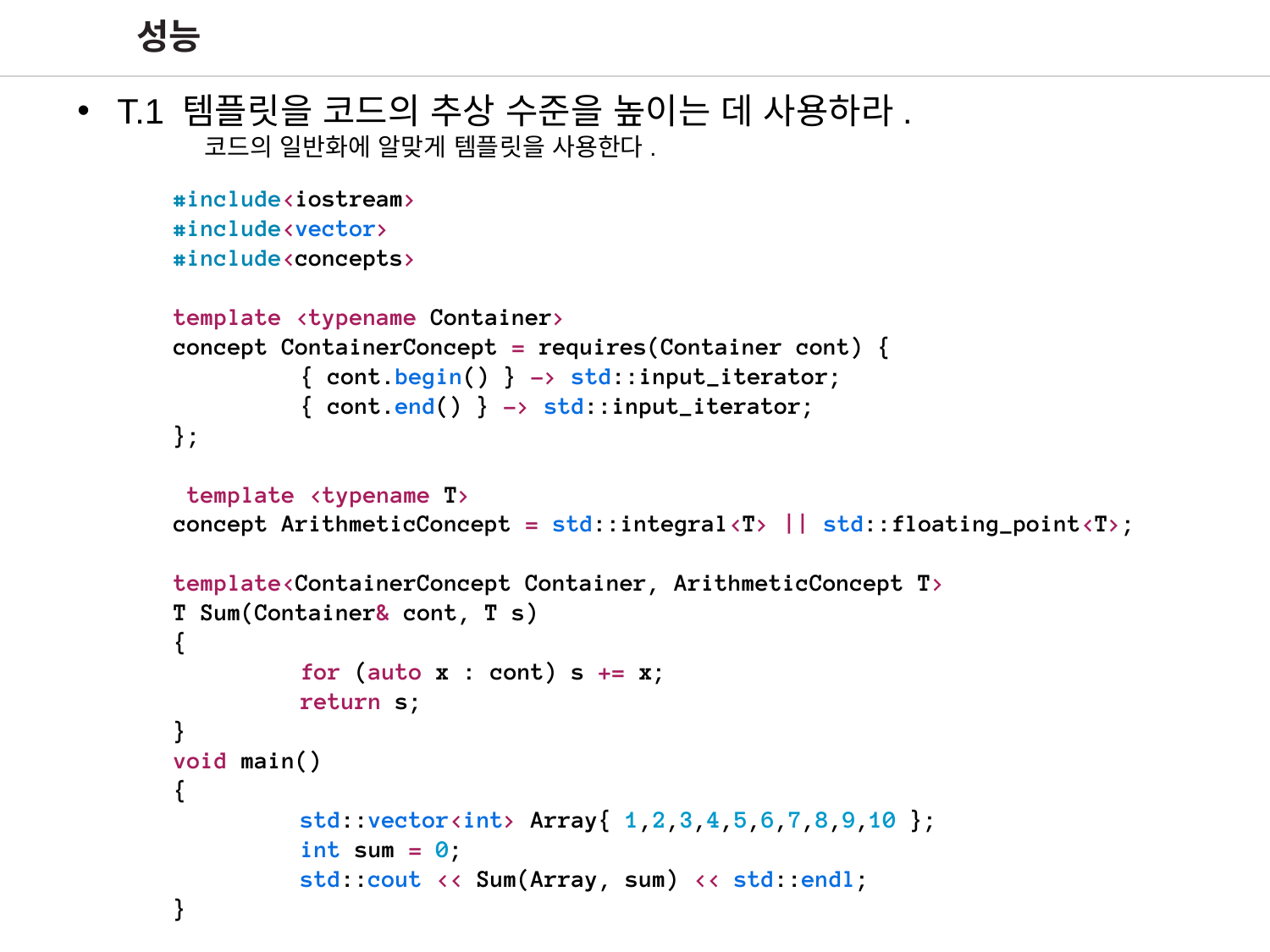

성능
T.1 템플릿을 코드의 추상 수준을 높이는 데 사용하라.
	코드의 일반화에 알맞게 템플릿을 사용한다.
#include<iostream>
#include<vector>
#include<concepts>

template <typename Container>
concept ContainerConcept = requires(Container cont) {
	{ cont.begin() } -> std::input_iterator;
	{ cont.end() } -> std::input_iterator;
};

 template <typename T>
concept ArithmeticConcept = std::integral<T> || std::floating_point<T>;

template<ContainerConcept Container, ArithmeticConcept T>
T Sum(Container& cont, T s)
{
	for (auto x : cont) s += x;
	return s;
}
void main()
{
	std::vector<int> Array{ 1,2,3,4,5,6,7,8,9,10 };
	int sum = 0;
	std::cout << Sum(Array, sum) << std::endl;
}